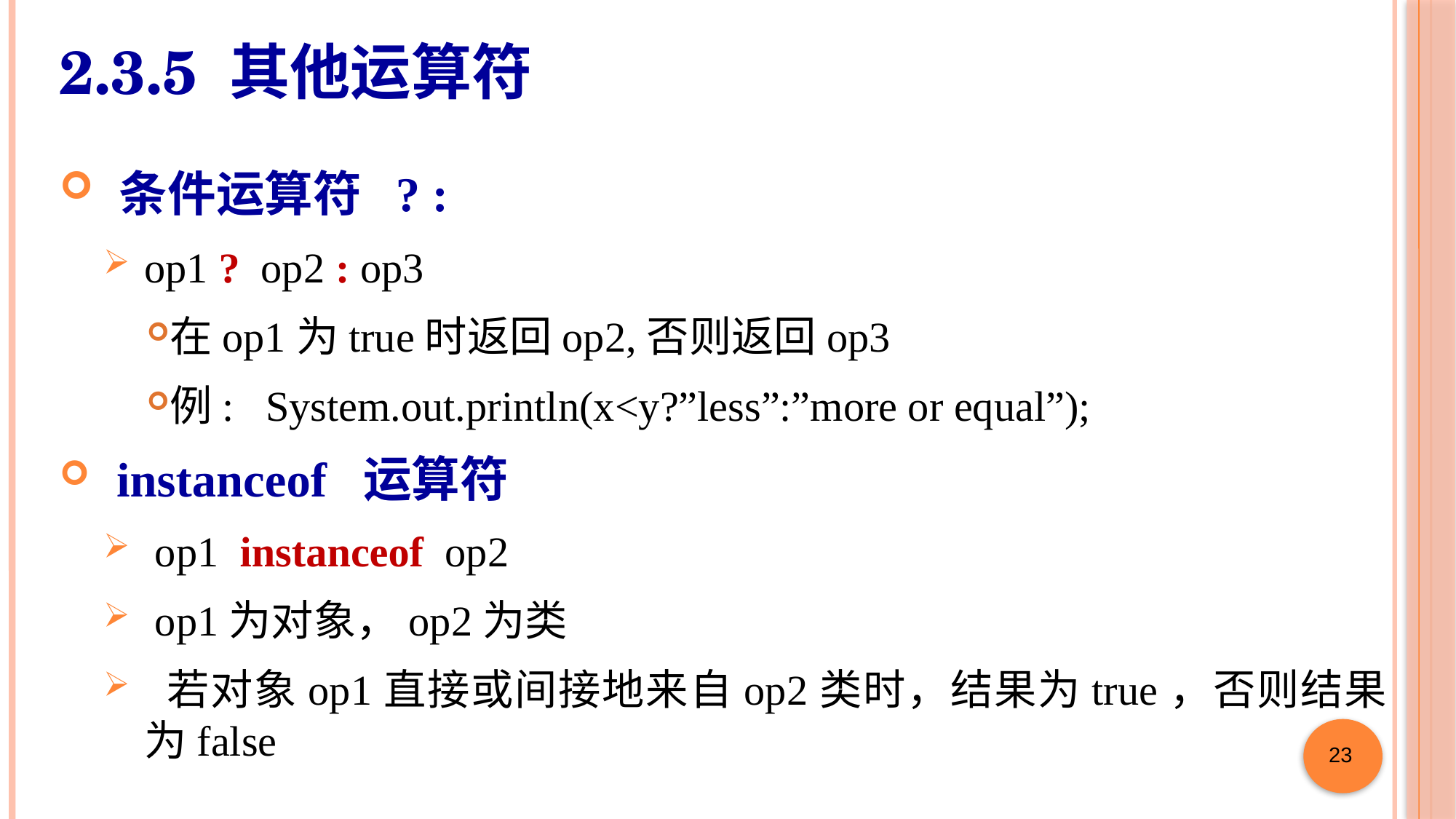

# 2.3.5 其他运算符
 条件运算符  ? :
op1 ?  op2 : op3
在op1为true时返回op2,否则返回op3
例:   System.out.println(x<y?”less”:”more or equal”);
  instanceof  运算符
 op1  instanceof  op2
 op1为对象，op2为类
 若对象op1直接或间接地来自op2类时，结果为true，否则结果为false

23